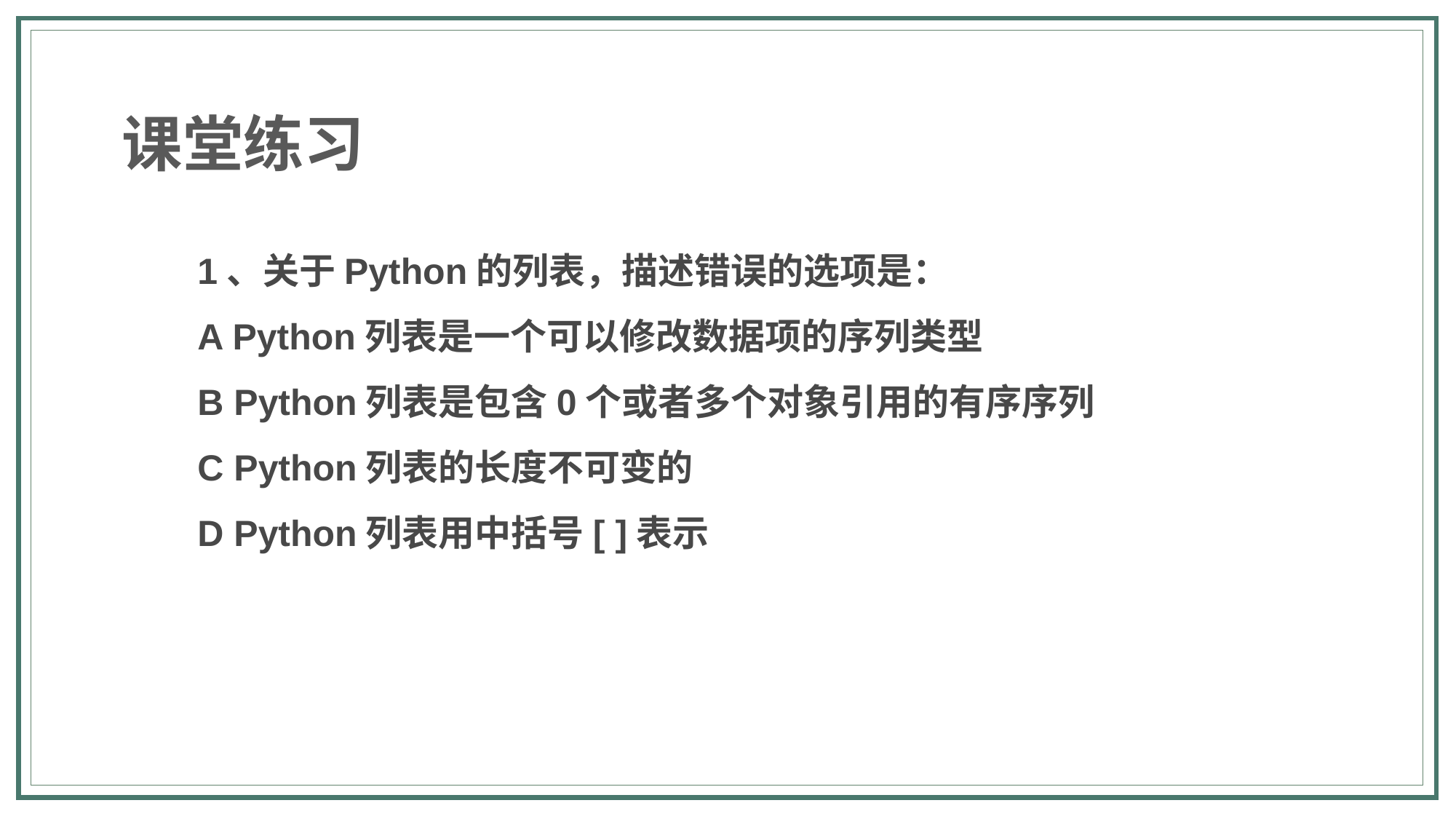

课堂练习
1、关于Python的列表，描述错误的选项是‬：
A Python列表是一个可以修改数据项的序列类型
B Python列表是包含0个或者多个对象引用的有序序列
C Python列表的长度不可变的
D Python列表用中括号[ ]表示